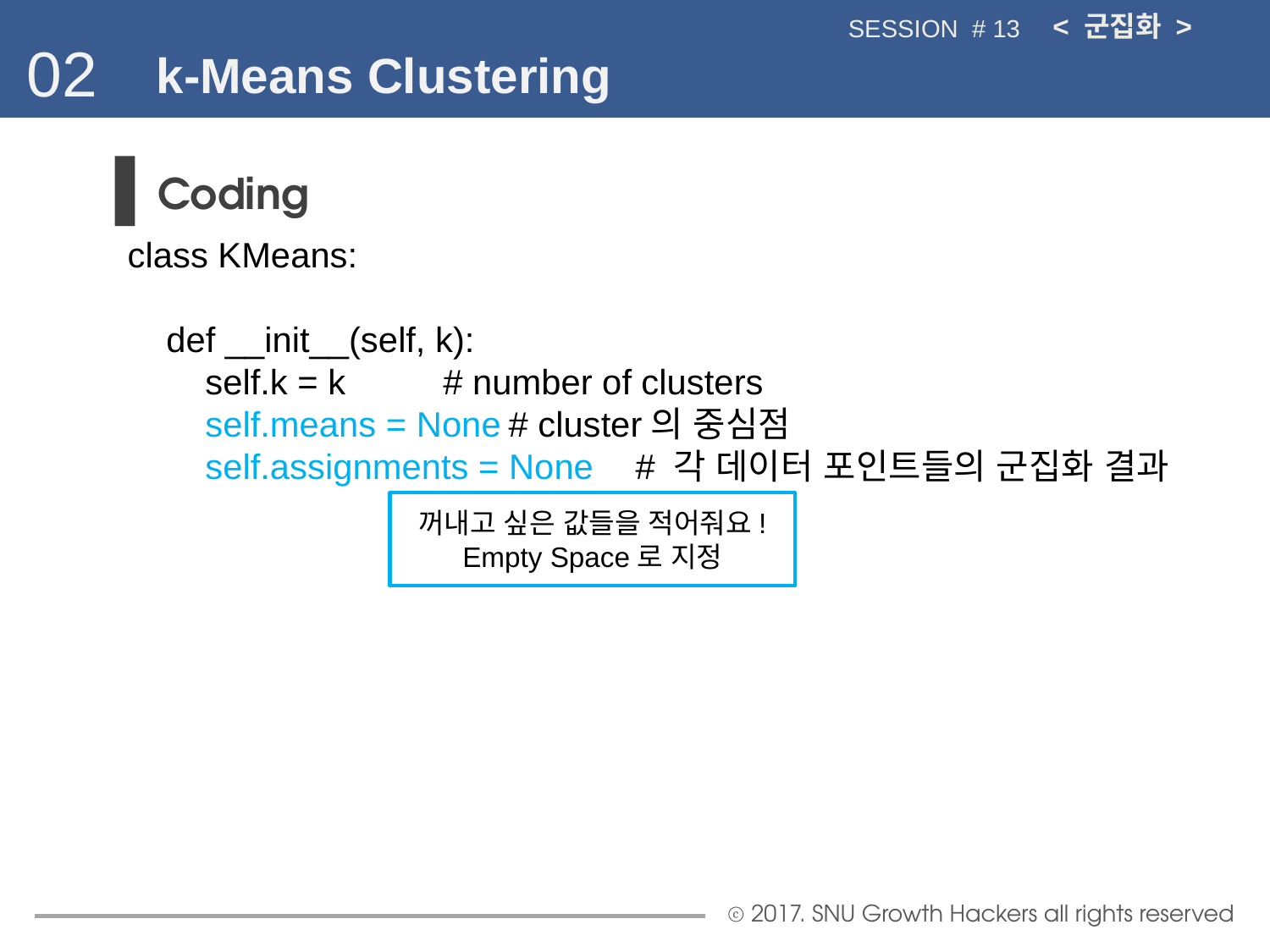

< 군집화 >
SESSION  # 13
02
k-Means Clustering

Coding
class KMeans:

    def __init__(self, k):
        self.k = k          # number of clusters
        self.means = None	# cluster의 중심점
        self.assignments = None	# 각 데이터 포인트들의 군집화 결과
꺼내고 싶은 값들을 적어줘요!
Empty Space로 지정
ⓒ 2017. SNU Growth Hackers all rights reserved